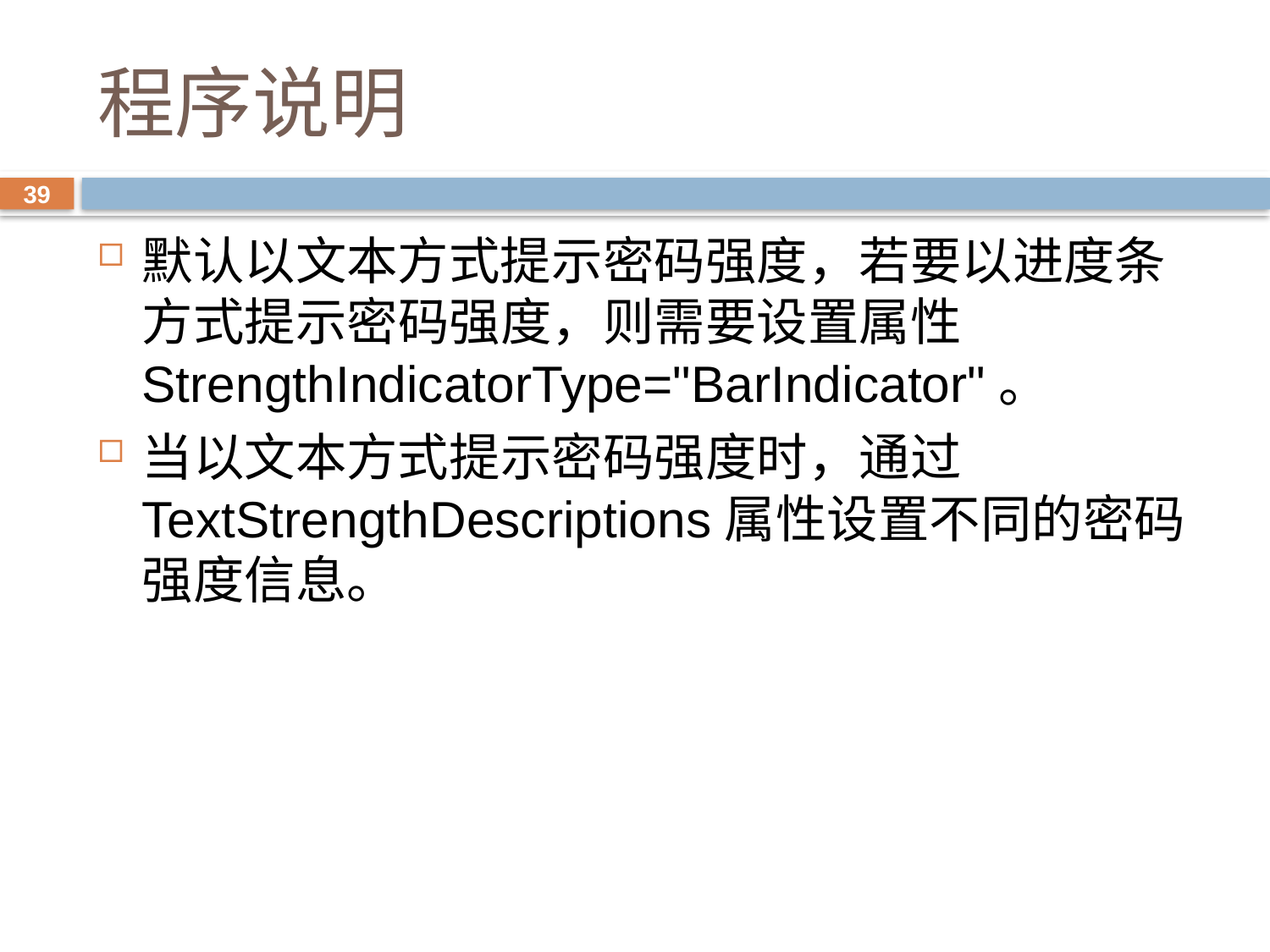

# 程序说明
39
默认以文本方式提示密码强度，若要以进度条方式提示密码强度，则需要设置属性StrengthIndicatorType="BarIndicator"。
当以文本方式提示密码强度时，通过TextStrengthDescriptions属性设置不同的密码强度信息。